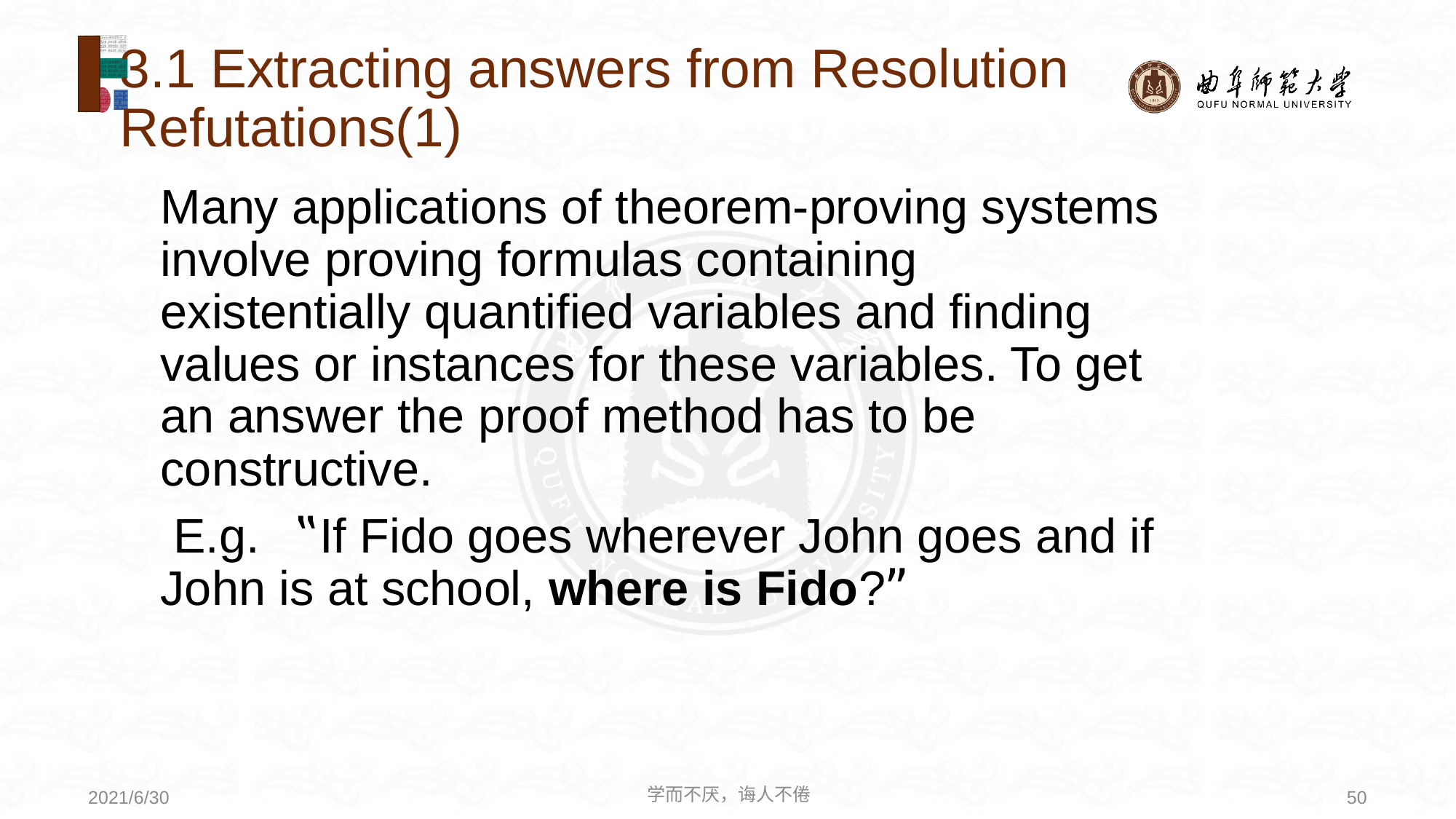

3.1 Extracting answers from Resolution Refutations(1)
	Many applications of theorem-proving systems involve proving formulas containing existentially quantified variables and finding values or instances for these variables. To get an answer the proof method has to be constructive.
   E.g.   “If Fido goes wherever John goes and if John is at school, where is Fido?”

学而不厌，诲人不倦
50
2021/6/30